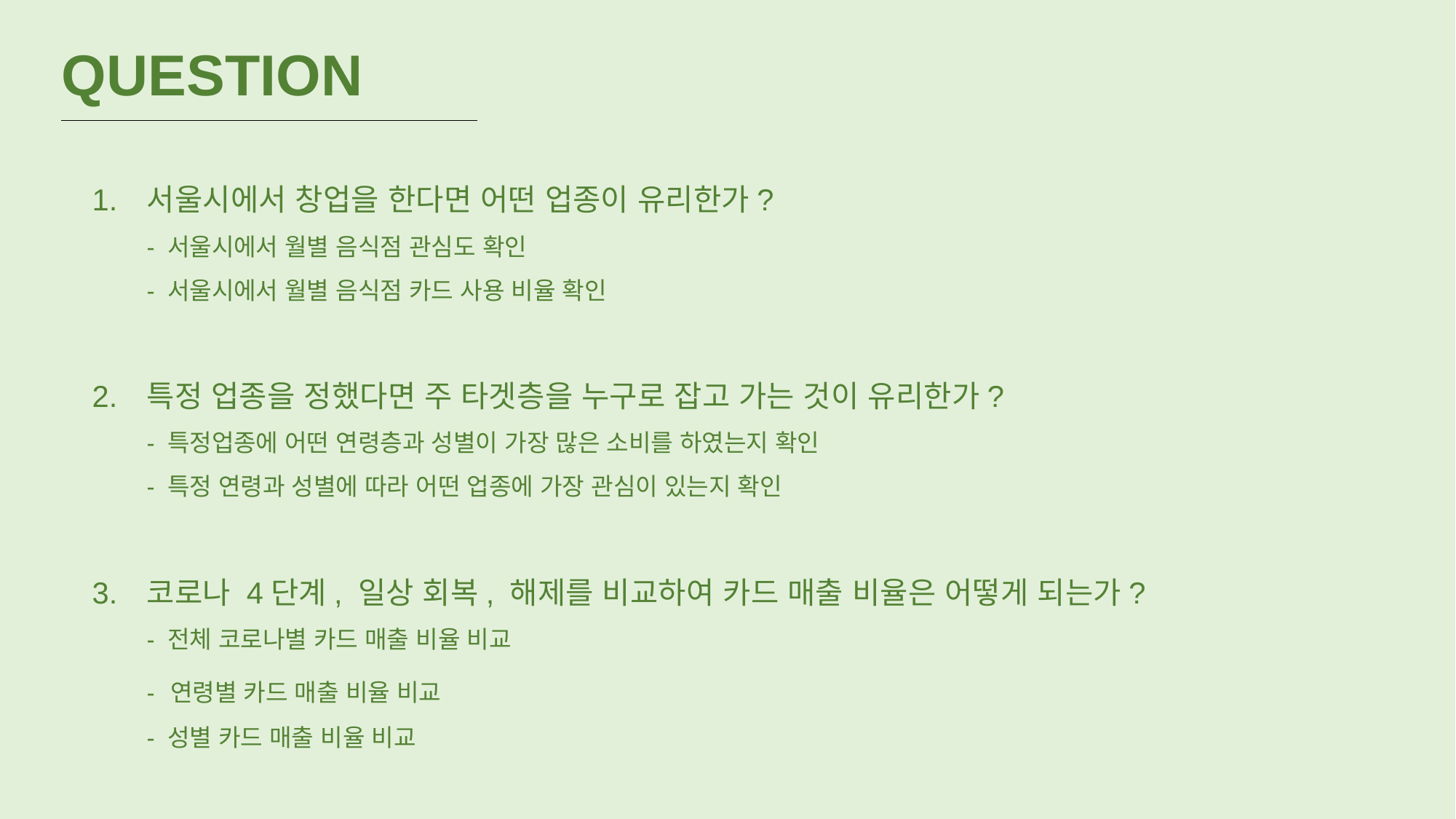

QUESTION

서울시에서 창업을 한다면 어떤 업종이 유리한가?
- 서울시에서 월별 음식점 관심도 확인
- 서울시에서 월별 음식점 카드 사용 비율 확인
특정 업종을 정했다면 주 타겟층을 누구로 잡고 가는 것이 유리한가?
- 특정업종에 어떤 연령층과 성별이 가장 많은 소비를 하였는지 확인
- 특정 연령과 성별에 따라 어떤 업종에 가장 관심이 있는지 확인

코로나 4단계, 일상 회복, 해제를 비교하여 카드 매출 비율은 어떻게 되는가?
- 전체 코로나별 카드 매출 비율 비교
- 연령별 카드 매출 비율 비교
- 성별 카드 매출 비율 비교